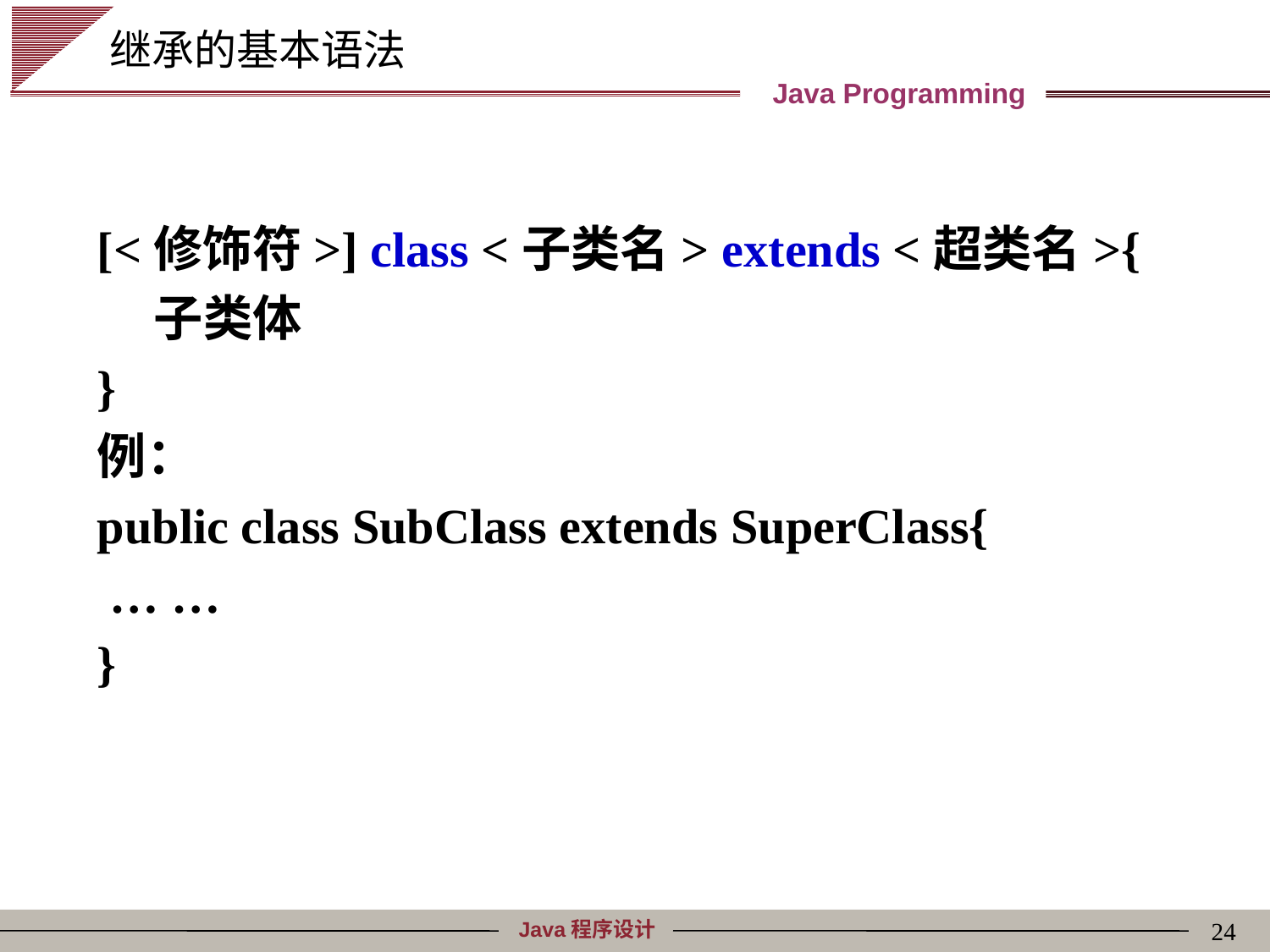

# 继承的基本语法
[<修饰符>] class <子类名> extends <超类名>{
    子类体
}
例：
public class SubClass extends SuperClass{
 … …
}